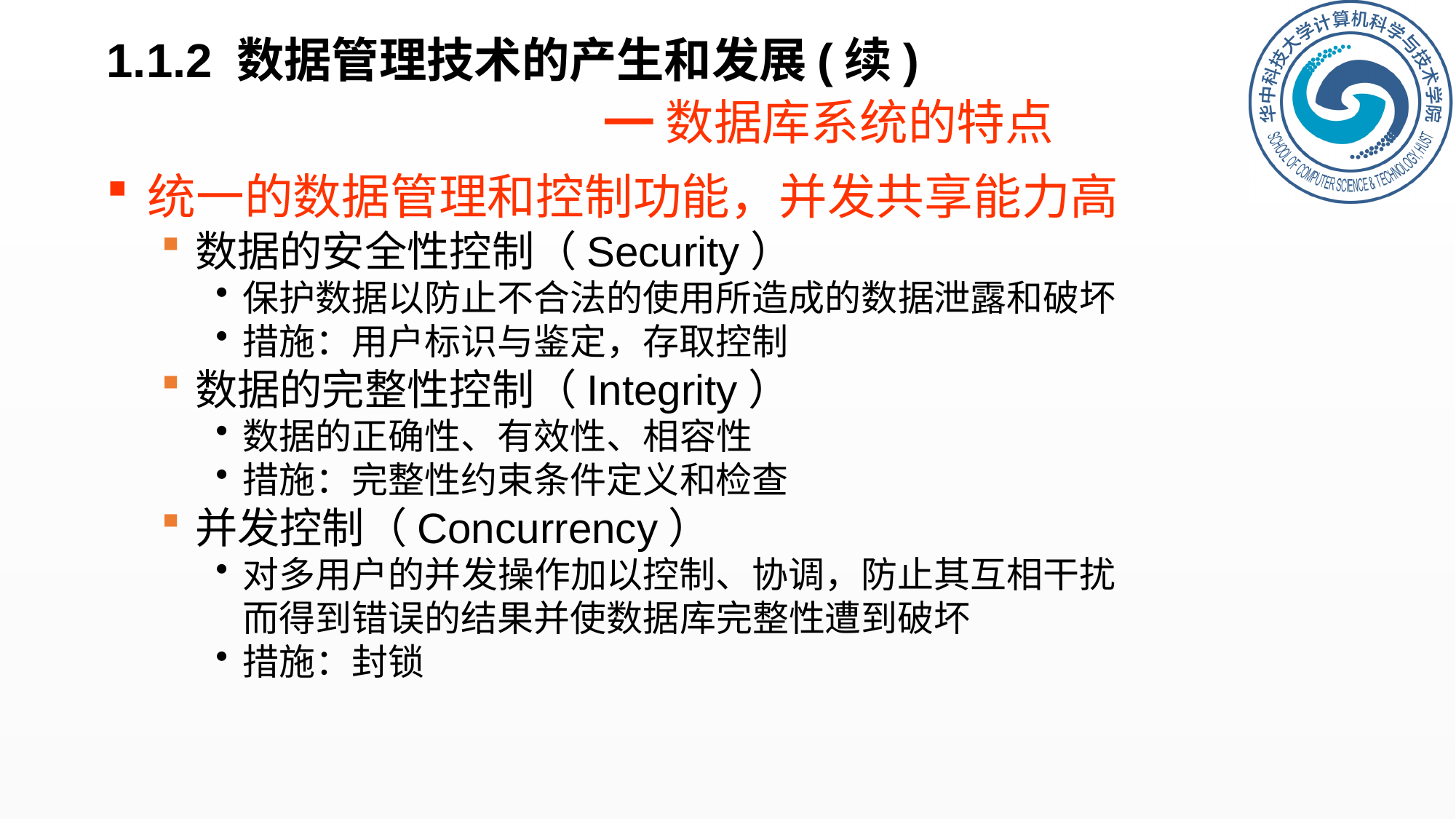

1.1.2 数据管理技术的产生和发展(续)
━数据库系统的特点
统一的数据管理和控制功能，并发共享能力高
数据的安全性控制（Security）
保护数据以防止不合法的使用所造成的数据泄露和破坏
措施：用户标识与鉴定，存取控制
数据的完整性控制（Integrity）
数据的正确性、有效性、相容性
措施：完整性约束条件定义和检查
并发控制（Concurrency）
对多用户的并发操作加以控制、协调，防止其互相干扰而得到错误的结果并使数据库完整性遭到破坏
措施：封锁